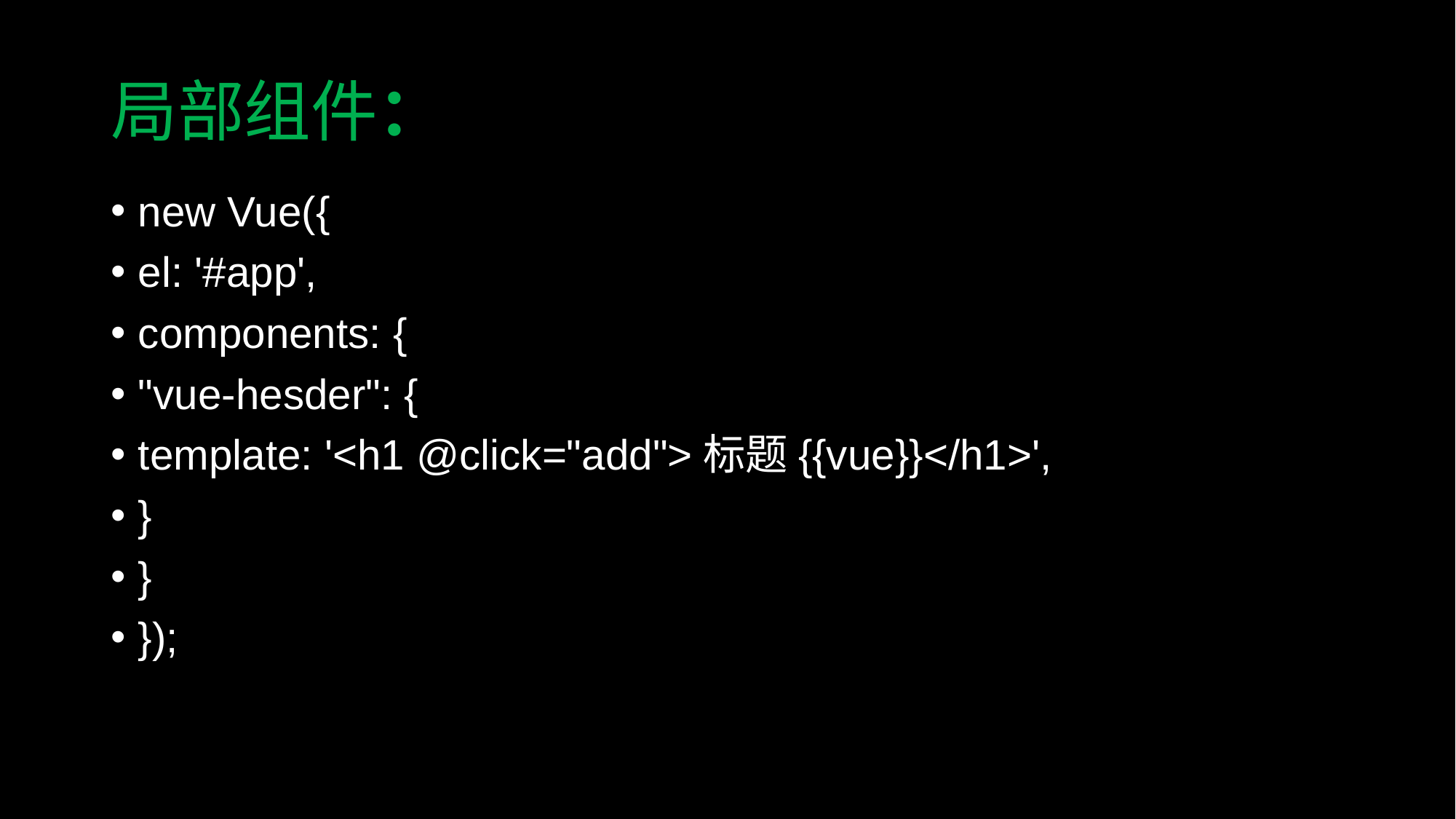

# 局部组件：
new Vue({
el: '#app',
components: {
"vue-hesder": {
template: '<h1 @click="add">标题{{vue}}</h1>',
}
}
});